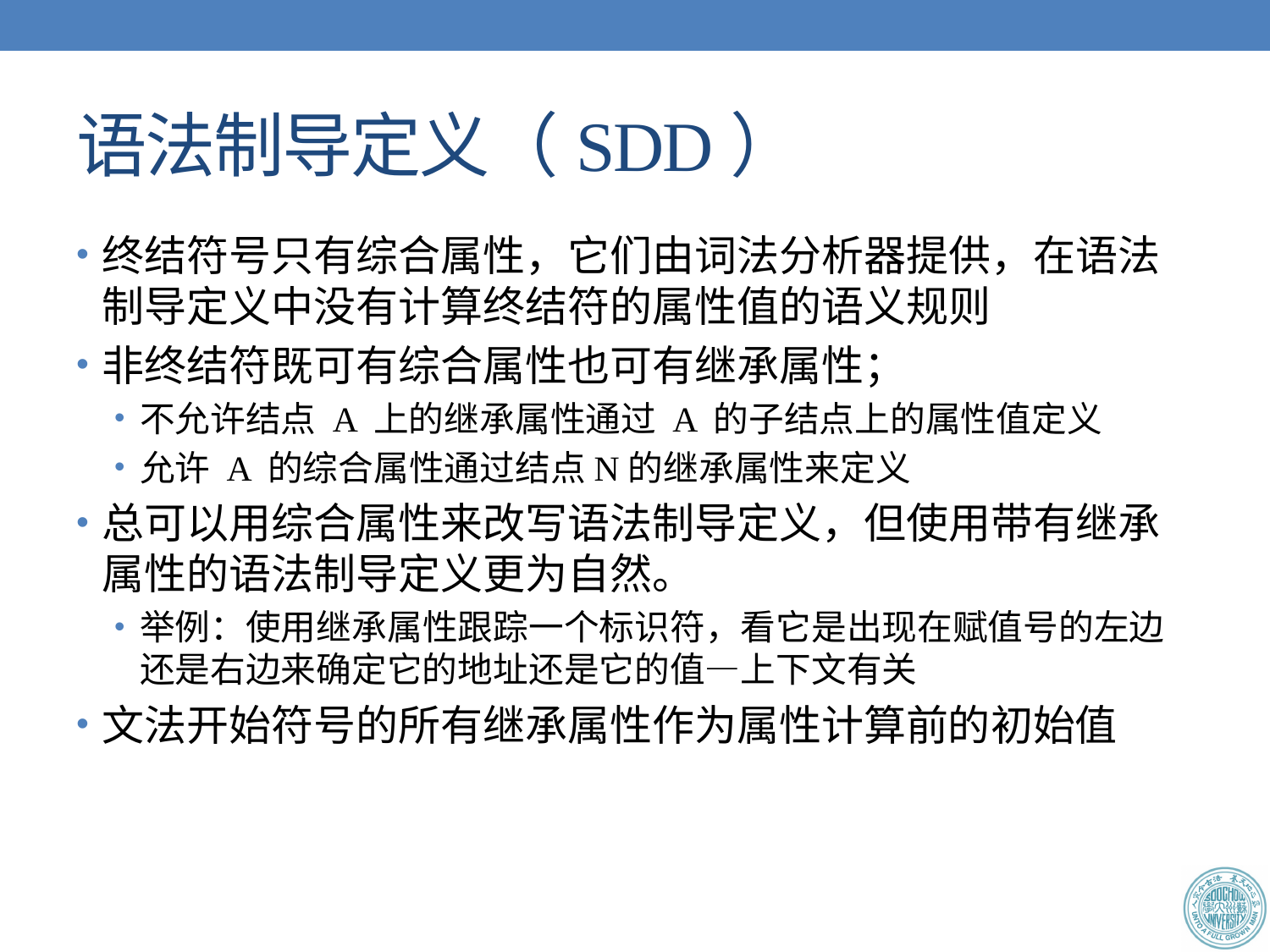

# 语法制导定义（SDD）
终结符号只有综合属性，它们由词法分析器提供，在语法制导定义中没有计算终结符的属性值的语义规则
非终结符既可有综合属性也可有继承属性；
不允许结点 A 上的继承属性通过 A 的子结点上的属性值定义
允许 A 的综合属性通过结点N的继承属性来定义
总可以用综合属性来改写语法制导定义，但使用带有继承属性的语法制导定义更为自然。
举例：使用继承属性跟踪一个标识符，看它是出现在赋值号的左边还是右边来确定它的地址还是它的值—上下文有关
文法开始符号的所有继承属性作为属性计算前的初始值